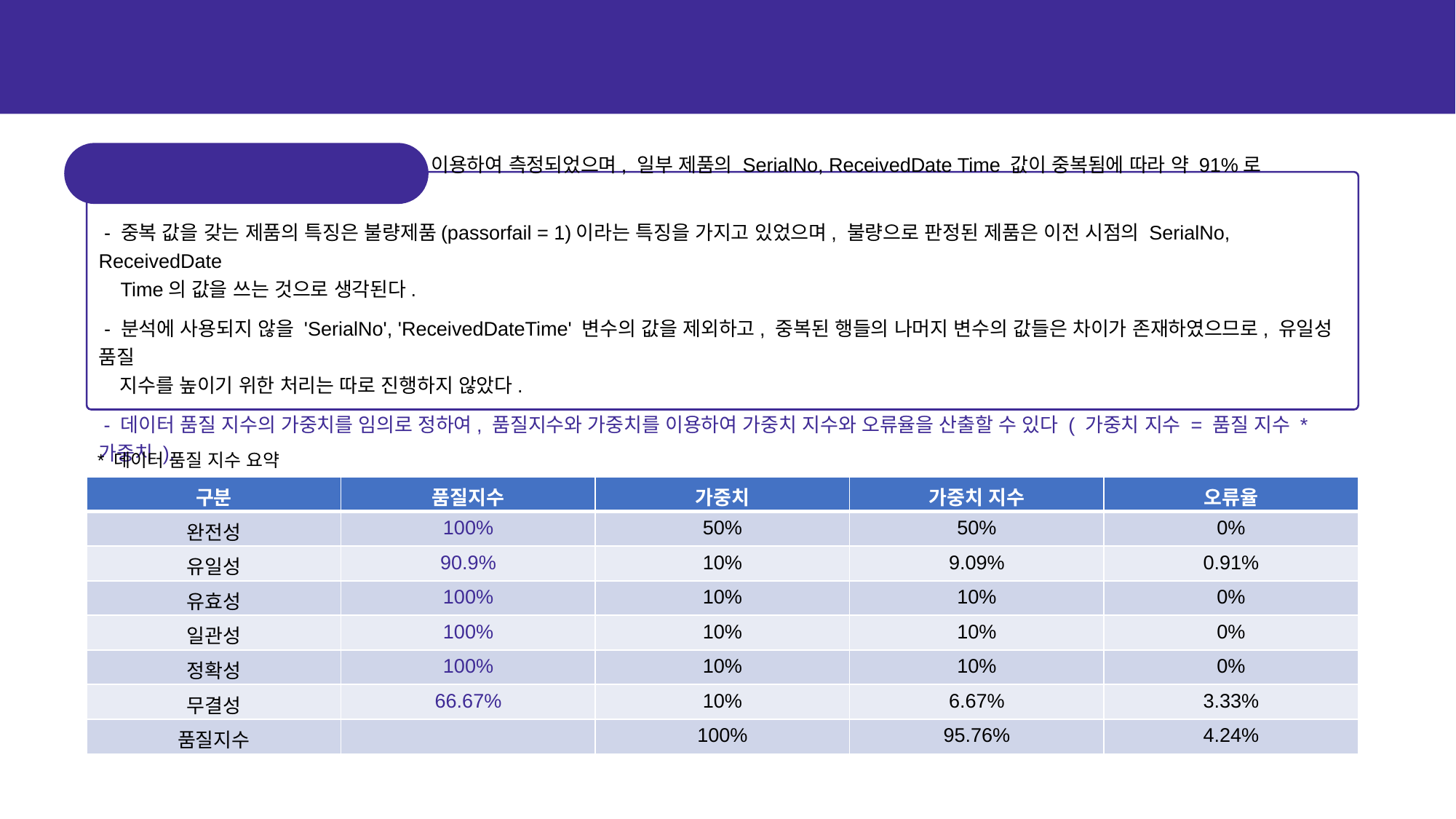

3. 데이터 전처리
PPT 제목
01 목차 이름
02 목차 이름
03 목차 이름
04 목차 이름
PPT 제목
01 목차 이름
02 목차 이름
03 목차 이름
04 목차 이름

데이터 품질 지수 확인 결과

 - 유일성 품질 지수는 SerialNo 변수를 이용하여 측정되었으며, 일부 제품의 SerialNo, ReceivedDate Time 값이 중복됨에 따라 약 91%로 측정되었다.

 - 중복 값을 갖는 제품의 특징은 불량제품(passorfail = 1)이라는 특징을 가지고 있었으며, 불량으로 판정된 제품은 이전 시점의 SerialNo, ReceivedDate
    Time의 값을 쓰는 것으로 생각된다.

 - 분석에 사용되지 않을 'SerialNo', 'ReceivedDateTime' 변수의 값을 제외하고, 중복된 행들의 나머지 변수의 값들은 차이가 존재하였으므로, 유일성 품질
   지수를 높이기 위한 처리는 따로 진행하지 않았다.

 - 데이터 품질 지수의 가중치를 임의로 정하여, 품질지수와 가중치를 이용하여 가중치 지수와 오류율을 산출할 수 있다 ( 가중치 지수 = 품질 지수 * 가중치 ).
* 데이터 품질 지수 요약
| 구분 | 품질지수 | 가중치 | 가중치 지수 | 오류율 |
| --- | --- | --- | --- | --- |
| 완전성 | 100% | 50% | 50% | 0% |
| 유일성 | 90.9% | 10% | 9.09% | 0.91% |
| 유효성 | 100% | 10% | 10% | 0% |
| 일관성 | 100% | 10% | 10% | 0% |
| 정확성 | 100% | 10% | 10% | 0% |
| 무결성 | 66.67% | 10% | 6.67% | 3.33% |
| 품질지수 |  | 100% | 95.76% | 4.24% |